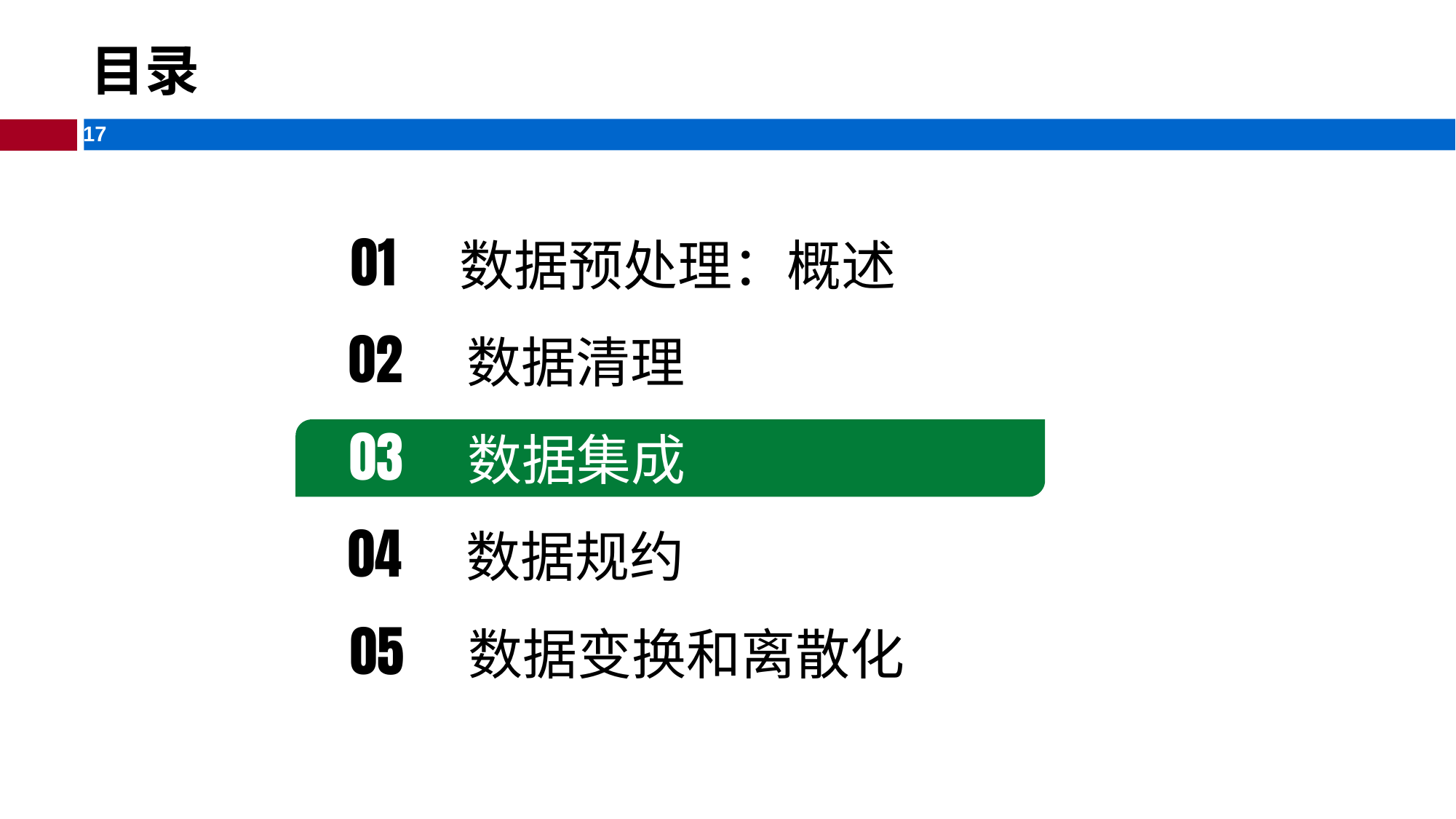

# 目录
01    数据预处理：概述
02    数据清理

03    数据集成
04    数据规约
05    数据变换和离散化